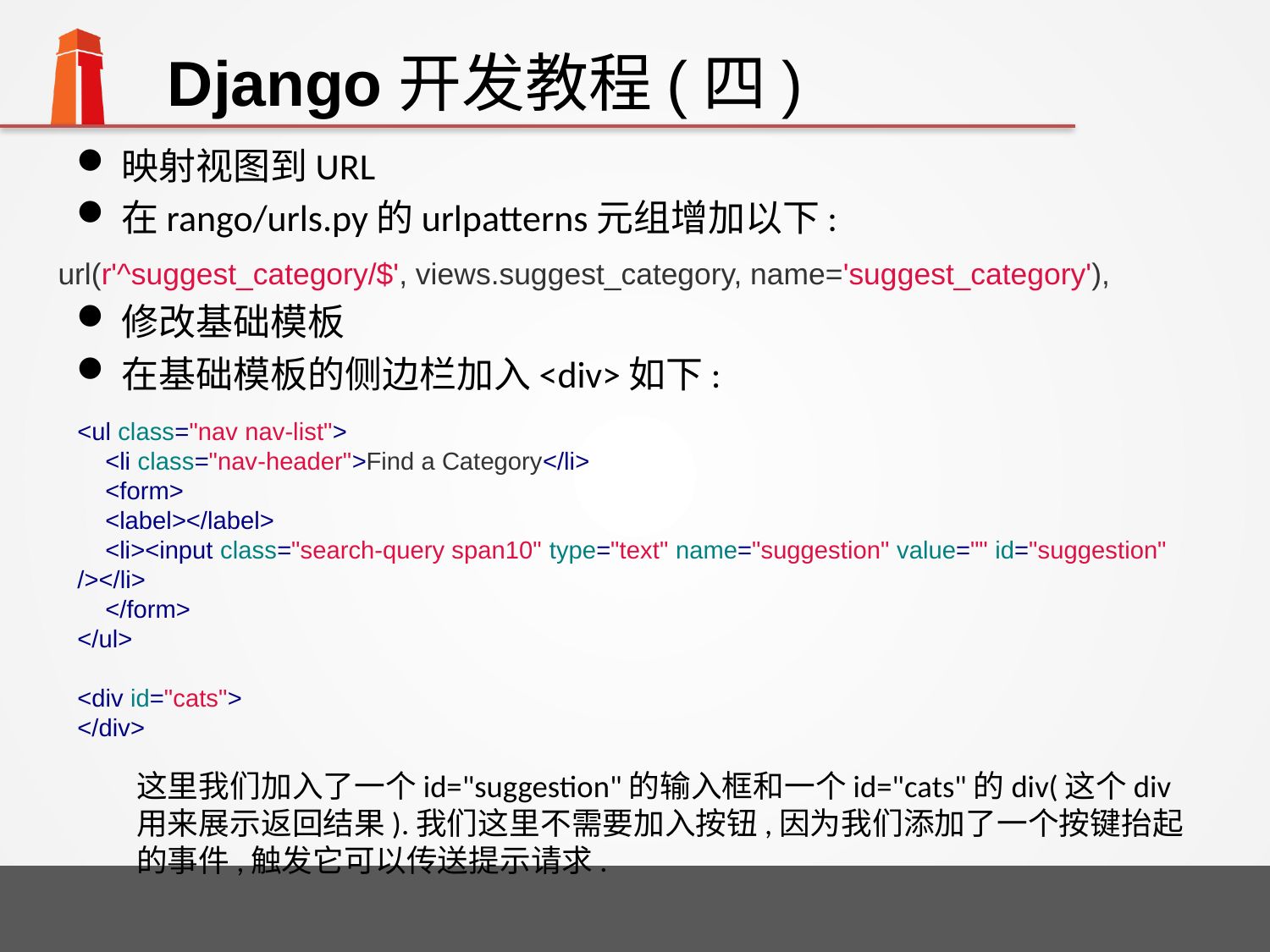

# Django开发教程(四)
映射视图到URL
在rango/urls.py的urlpatterns元组增加以下:

修改基础模板
在基础模板的侧边栏加入<div>如下:

这里我们加入了一个id="suggestion"的输入框和一个id="cats"的div(这个div用来展示返回结果).我们这里不需要加入按钮,因为我们添加了一个按键抬起的事件,触发它可以传送提示请求.
url(r'^suggest_category/$', views.suggest_category, name='suggest_category'),
<ul class="nav nav-list">
    <li class="nav-header">Find a Category</li>
    <form>
    <label></label>
    <li><input class="search-query span10" type="text" name="suggestion" value="" id="suggestion" /></li>
    </form>
</ul>

<div id="cats">
</div>